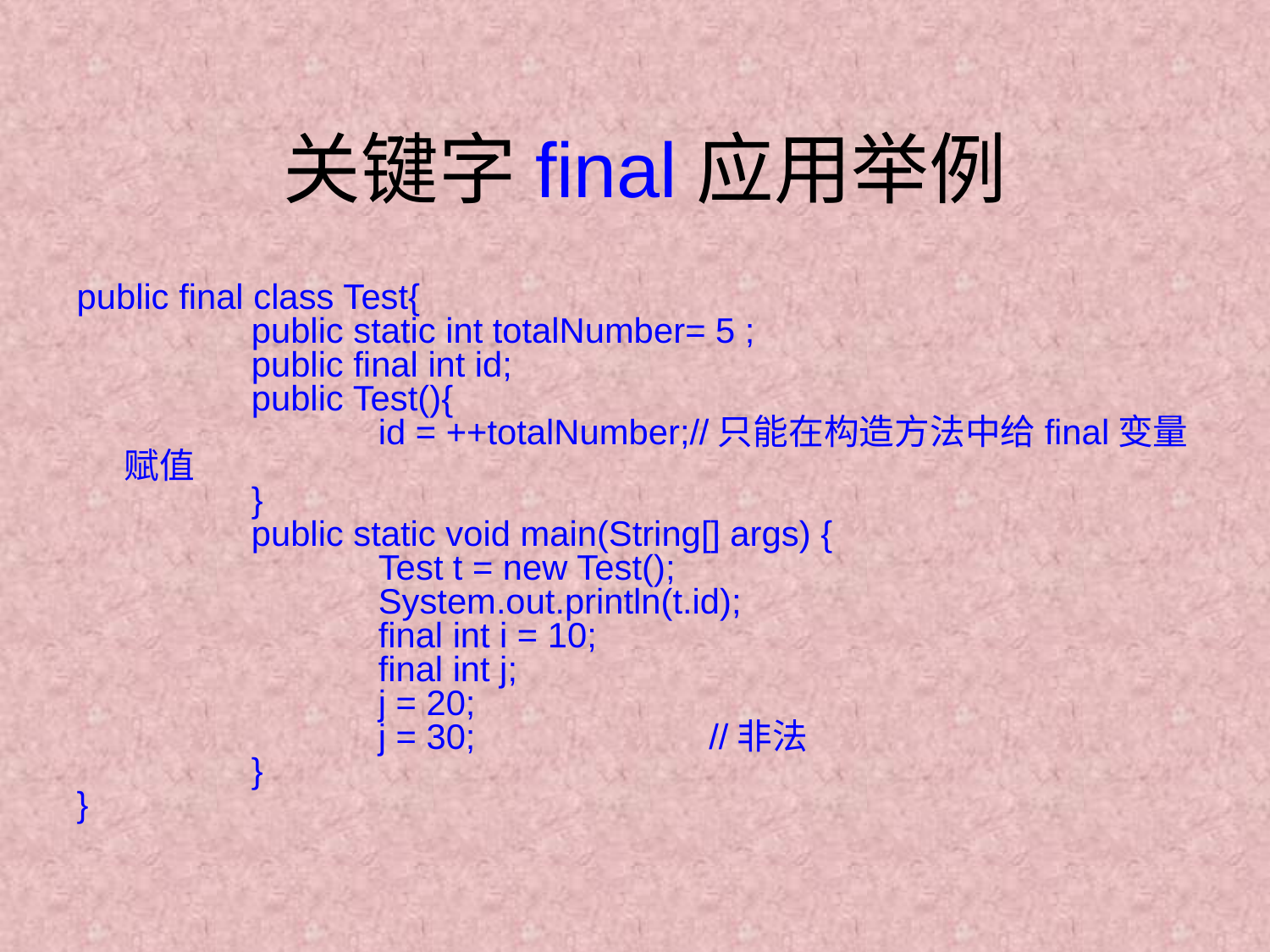

# 关键字final应用举例
public final class Test{
		public static int totalNumber= 5 ;
		public final int id;
		public Test(){
			id = ++totalNumber;//只能在构造方法中给final变量赋值
		}
   		public static void main(String[] args) {
			Test t = new Test();
			System.out.println(t.id);
			final int i = 10;
			final int j;
			j = 20;
			j = 30;                        //非法
    		}
}